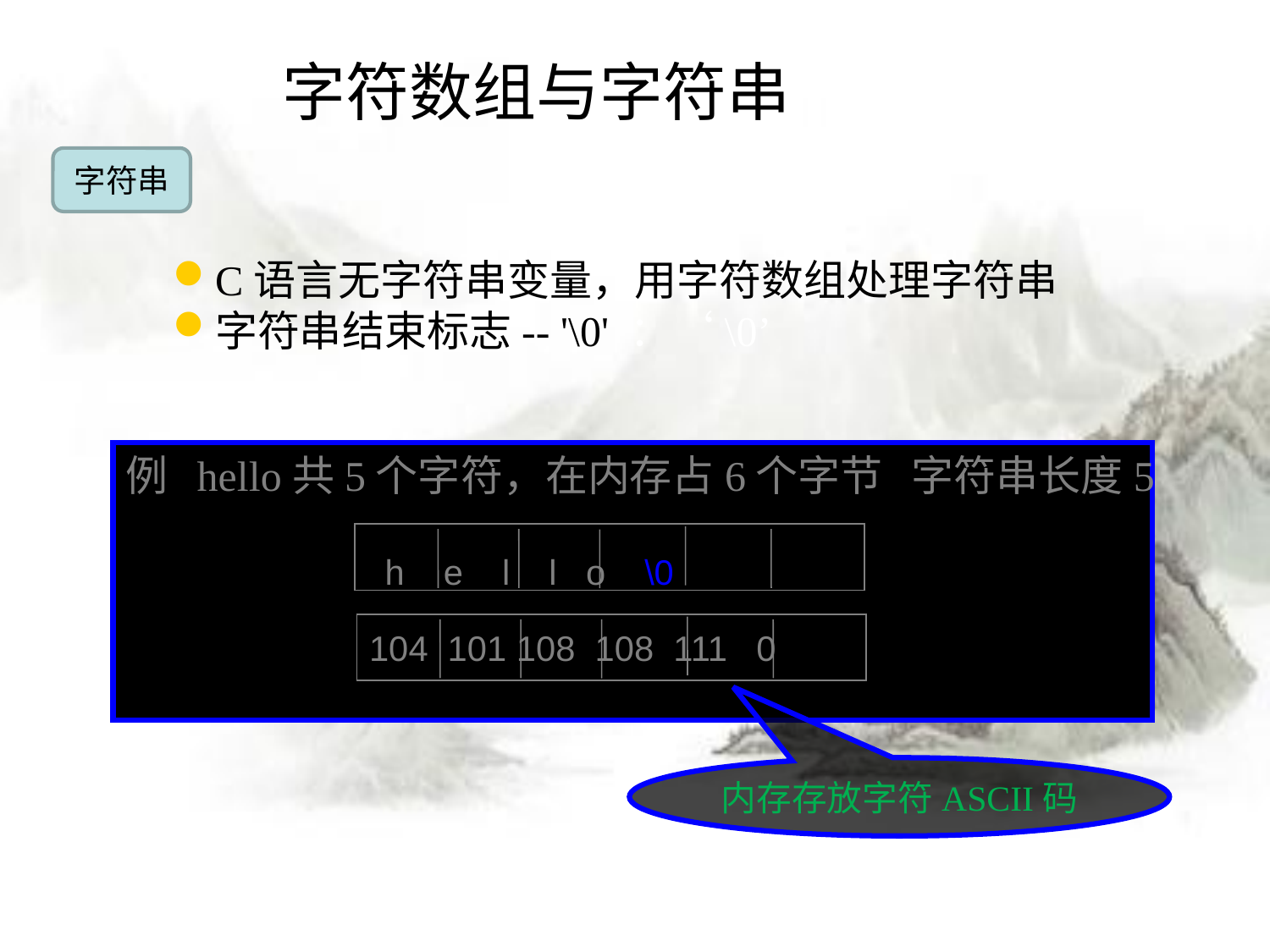

# 字符数组与字符串
字符串
C语言无字符串变量，用字符数组处理字符串
字符串结束标志-- '\0' ：‘\0’
例  hello共5个字符，在内存占6个字节   字符串长度5
 h    e    l    l   o    \0

104  101 108  108  111   0

内存存放字符ASCII码